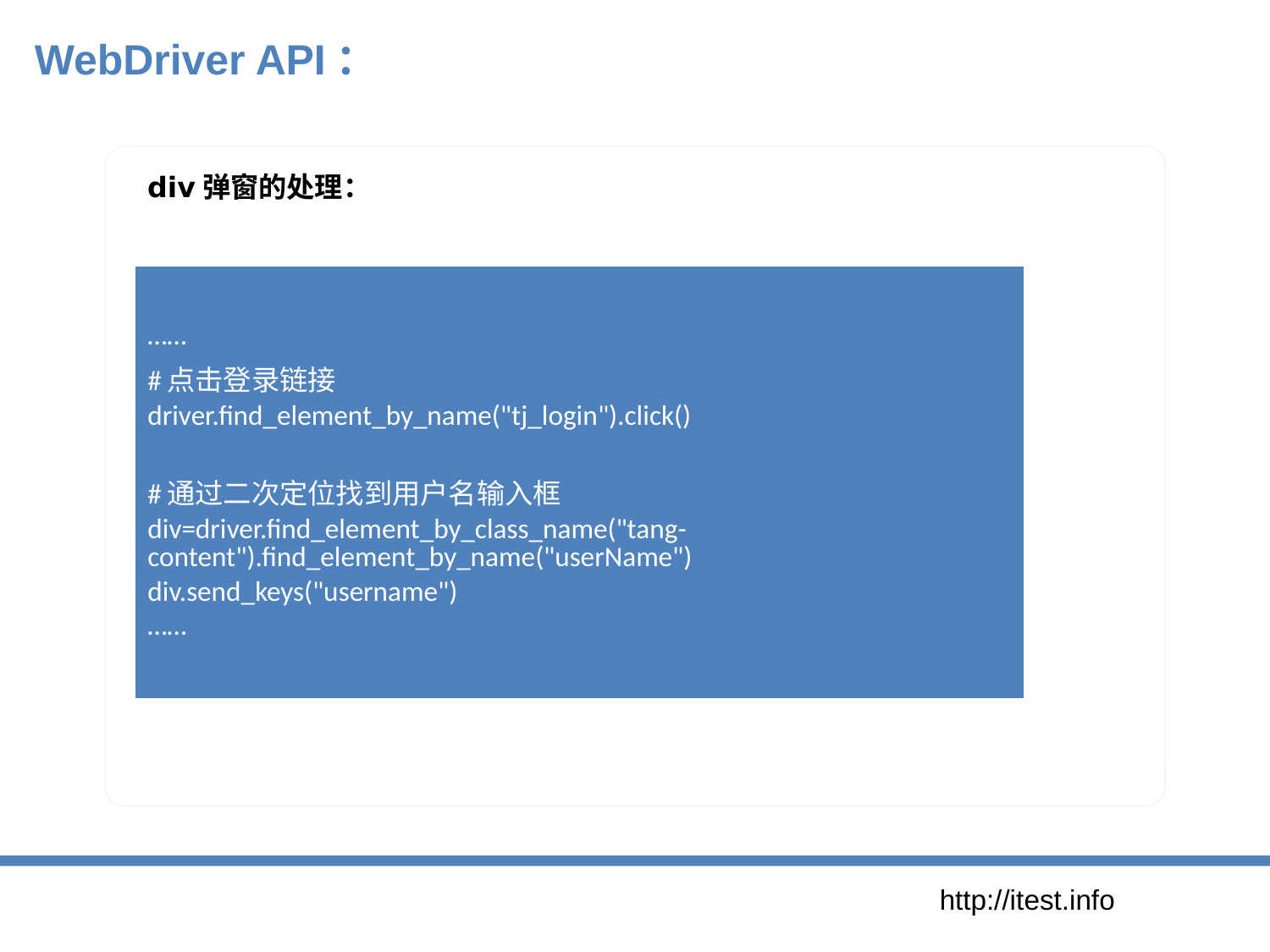

WebDriver API：

div弹窗的处理：

| …… #点击登录链接 driver.find\_element\_by\_name("tj\_login").click() #通过二次定位找到用户名输入框 div=driver.find\_element\_by\_class\_name("tang-content").find\_element\_by\_name("userName") div.send\_keys("username") …… |
| --- |

http://itest.info